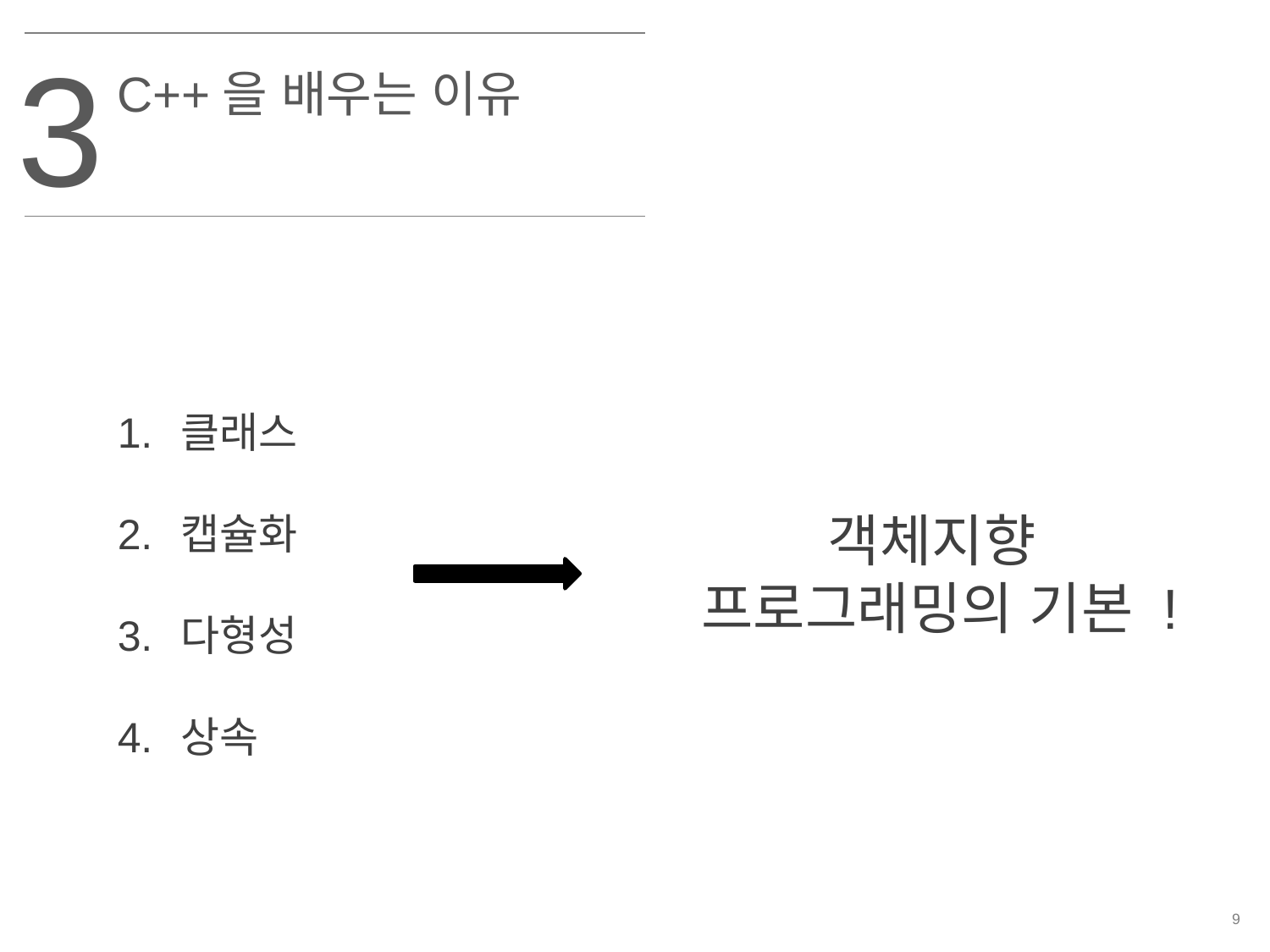

3
C++을 배우는 이유
클래스

캡슐화

다형성

상속
객체지향
프로그래밍의 기본 !